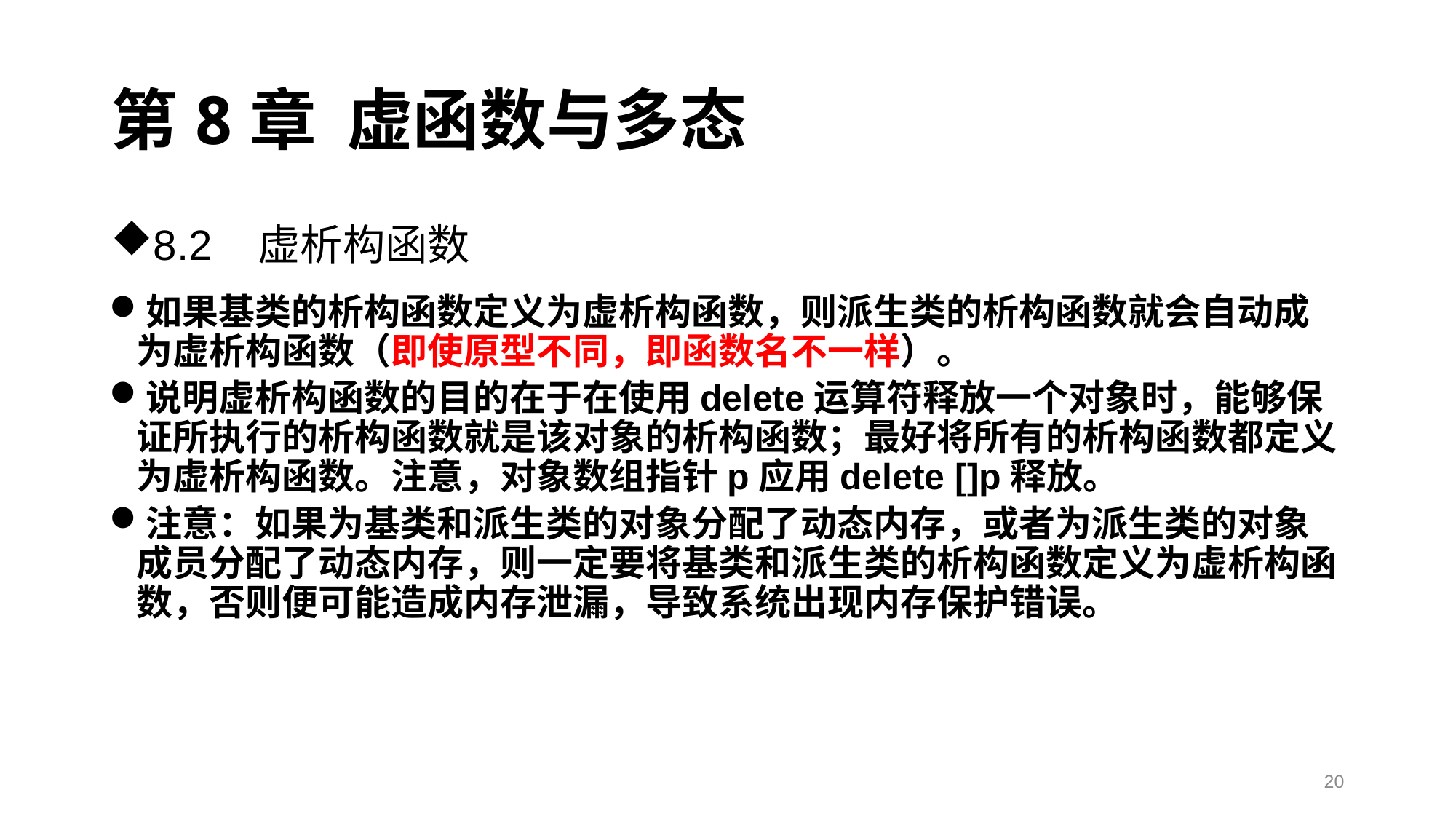

# 第8章  虚函数与多态
8.2   虚析构函数
如果基类的析构函数定义为虚析构函数，则派生类的析构函数就会自动成为虚析构函数（即使原型不同，即函数名不一样）。
说明虚析构函数的目的在于在使用delete运算符释放一个对象时，能够保证所执行的析构函数就是该对象的析构函数；最好将所有的析构函数都定义为虚析构函数。注意，对象数组指针p应用delete []p释放。
注意：如果为基类和派生类的对象分配了动态内存，或者为派生类的对象成员分配了动态内存，则一定要将基类和派生类的析构函数定义为虚析构函数，否则便可能造成内存泄漏，导致系统出现内存保护错误。
20